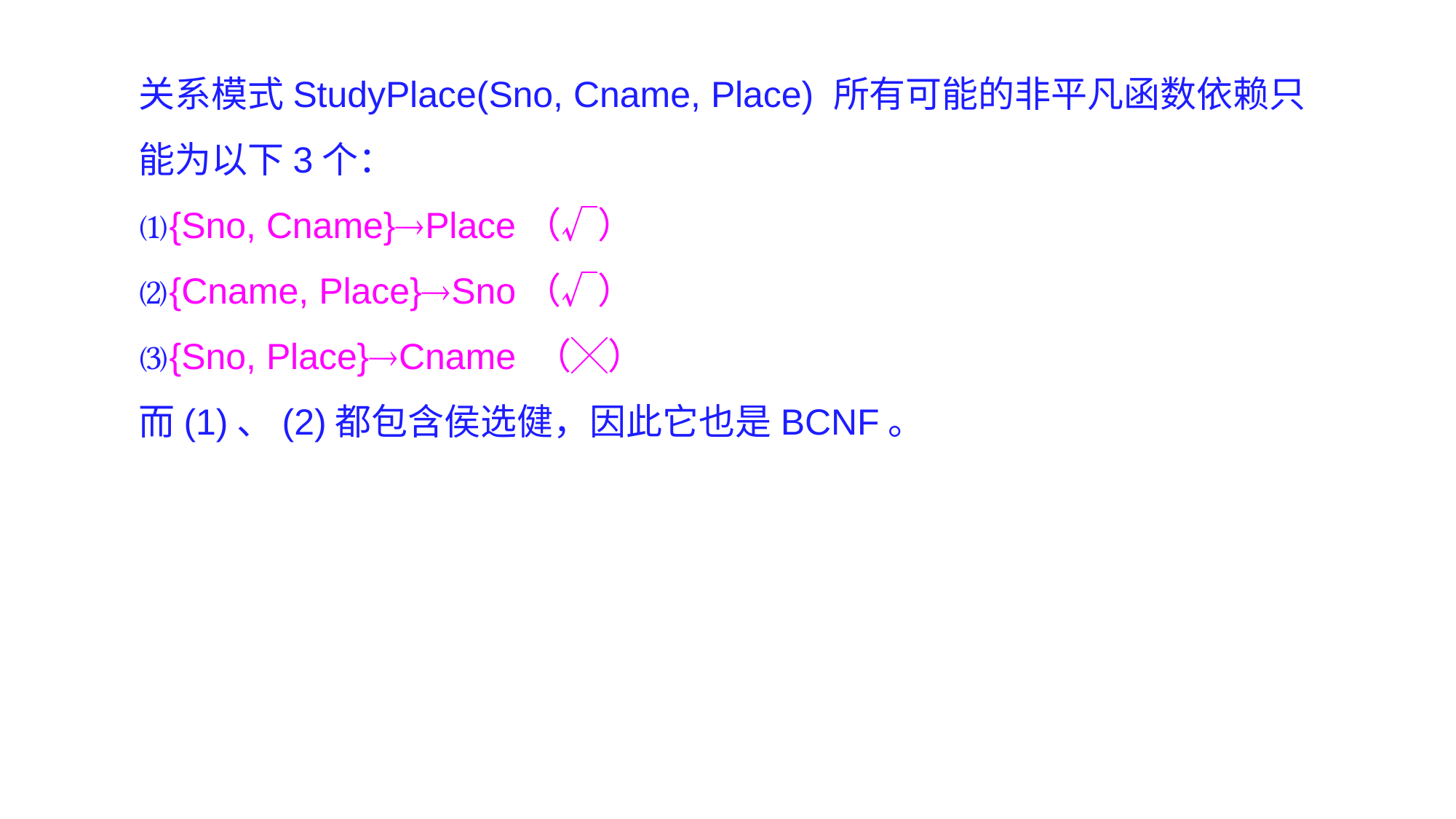

关系模式StudyPlace(Sno, Cname, Place) 所有可能的非平凡函数依赖只能为以下3个：
⑴{Sno, Cname}→Place（√）
⑵{Cname, Place}→Sno（√）
⑶{Sno, Place}→Cname （╳）
而(1)、(2)都包含侯选健，因此它也是BCNF。